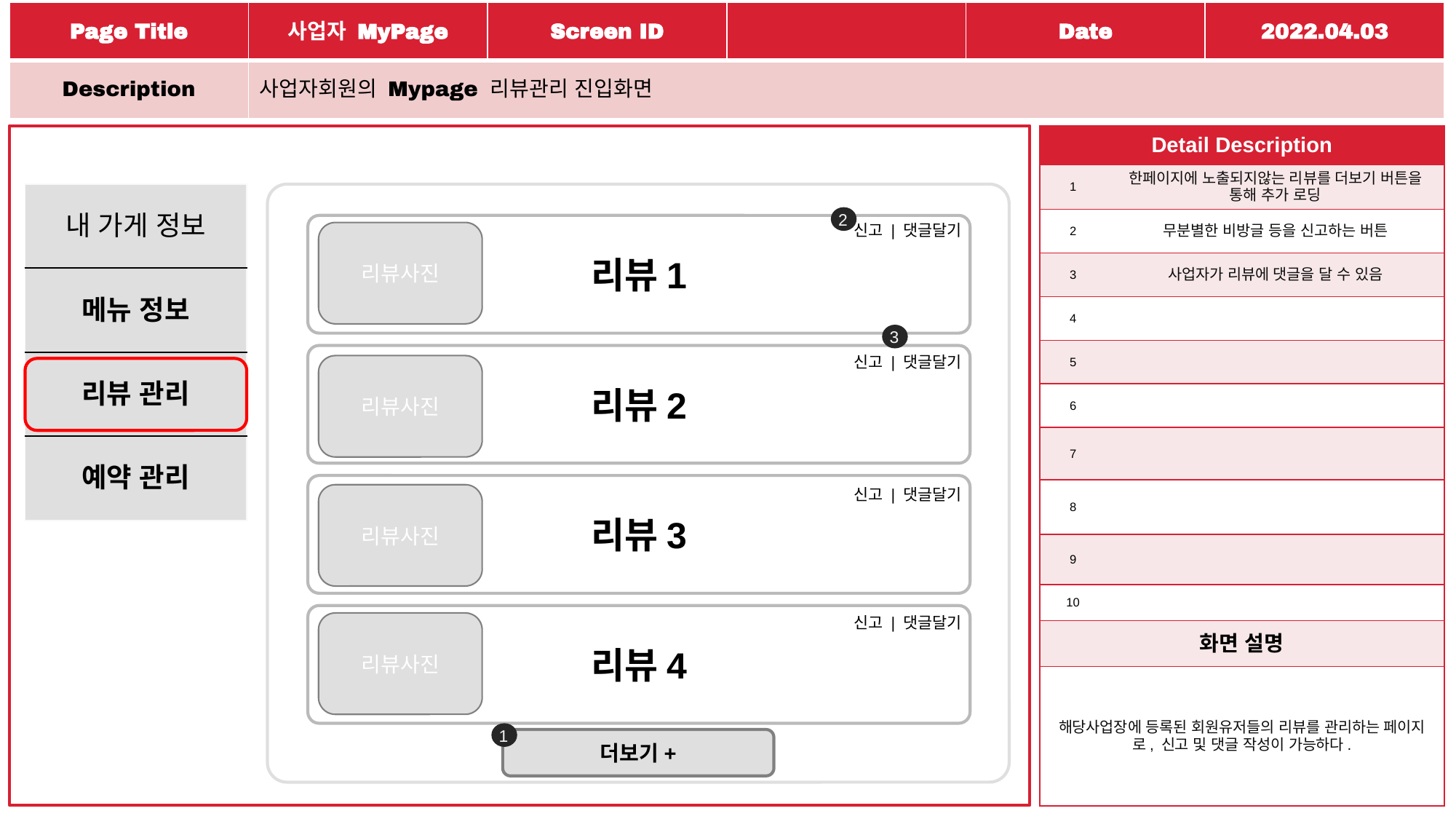

| Page Title | 사업자 MyPage | Screen ID |  | Date | 2022.04.03 |
| --- | --- | --- | --- | --- | --- |
| Description | 사업자회원의 Mypage 리뷰관리 진입화면 |  |  |  |  |

| Detail Description |  |
| --- | --- |
| 1 | 한페이지에 노출되지않는 리뷰를 더보기 버튼을 통해 추가 로딩 |
| 2 | 무분별한 비방글 등을 신고하는 버튼 |
| 3 | 사업자가 리뷰에 댓글을 달 수 있음 |
| 4 |  |
| 5 |  |
| 6 |  |
| 7 |  |
| 8 |  |
| 9 |  |
| 10 |  |
| 화면 설명 |  |
| 해당사업장에 등록된 회원유저들의 리뷰를 관리하는 페이지로, 신고 및 댓글 작성이 가능하다. |  |
| 내 가게 정보 |
| --- |
| 메뉴 정보 |
| 리뷰 관리 |
| 예약 관리 |

2

리뷰1
신고 | 댓글달기
리뷰사진
3

리뷰2
신고 | 댓글달기
리뷰사진

리뷰3
신고 | 댓글달기
리뷰사진
리뷰4
신고 | 댓글달기
리뷰사진
1

더보기+